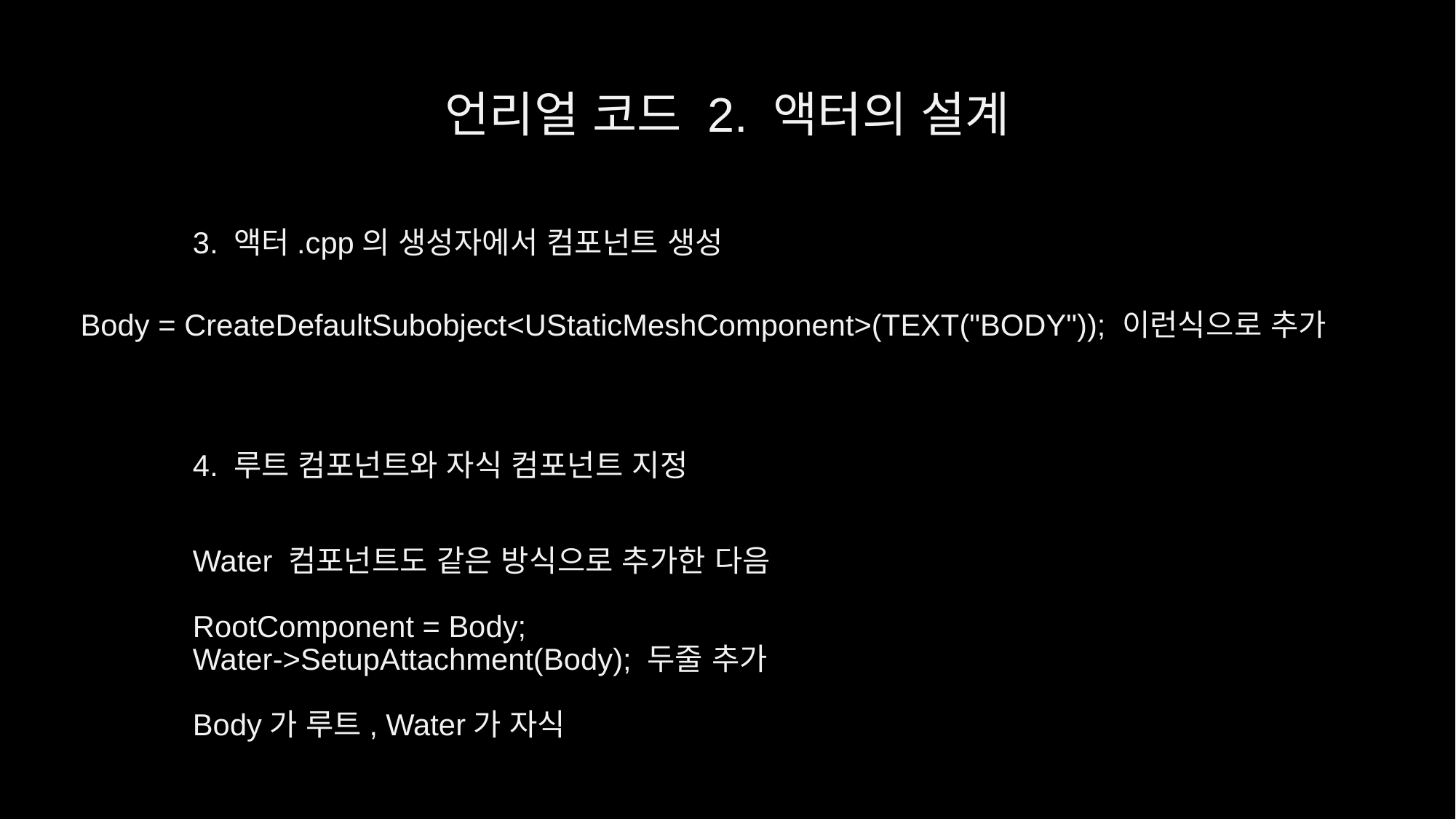

# 언리얼 코드 2. 액터의 설계
3. 액터.cpp의 생성자에서 컴포넌트 생성
Body = CreateDefaultSubobject<UStaticMeshComponent>(TEXT("BODY")); 이런식으로 추가
4. 루트 컴포넌트와 자식 컴포넌트 지정
Water 컴포넌트도 같은 방식으로 추가한 다음

RootComponent = Body;
Water->SetupAttachment(Body); 두줄 추가

Body가 루트, Water가 자식